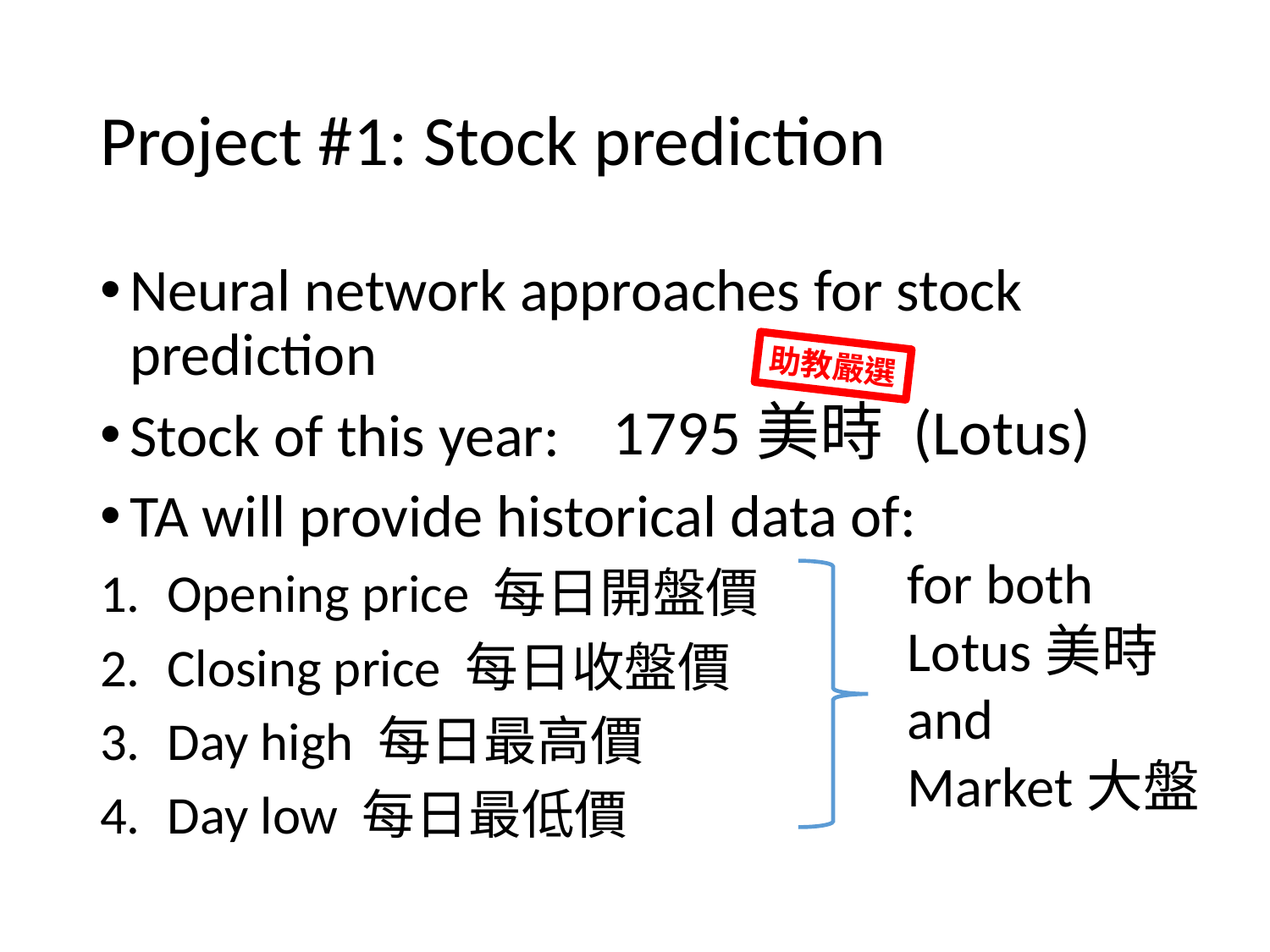

# Project #1: Stock prediction
Neural network approaches for stock prediction
Stock of this year:
TA will provide historical data of:
Opening price 每日開盤價
Closing price 每日收盤價
Day high 每日最高價
Day low 每日最低價

助教嚴選
1795美時 (Lotus)
for both
Lotus美時
and
Market大盤